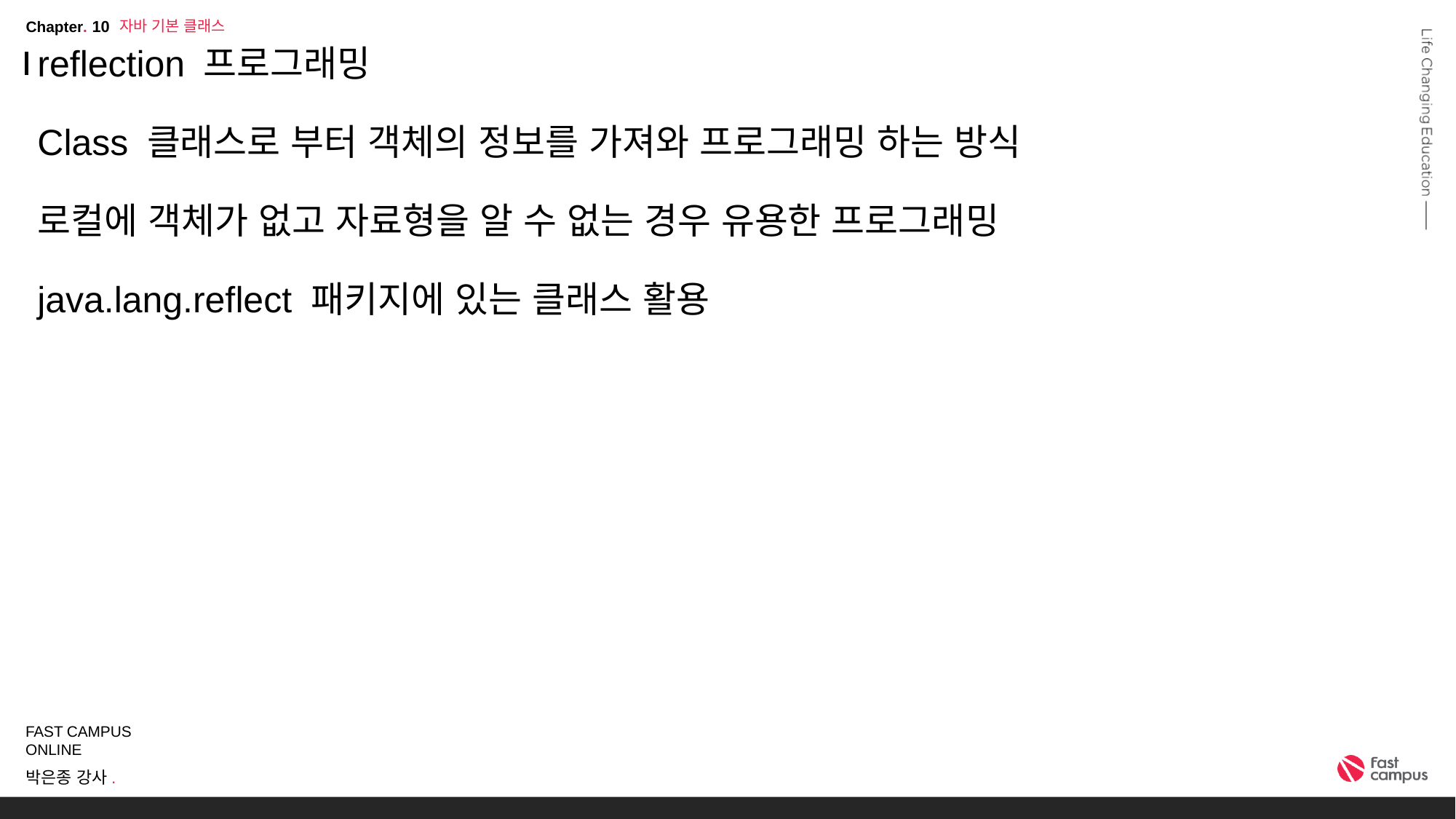

자바 기본 클래스
10
# reflection 프로그래밍 Class 클래스로 부터 객체의 정보를 가져와 프로그래밍 하는 방식 로컬에 객체가 없고 자료형을 알 수 없는 경우 유용한 프로그래밍 java.lang.reflect 패키지에 있는 클래스 활용